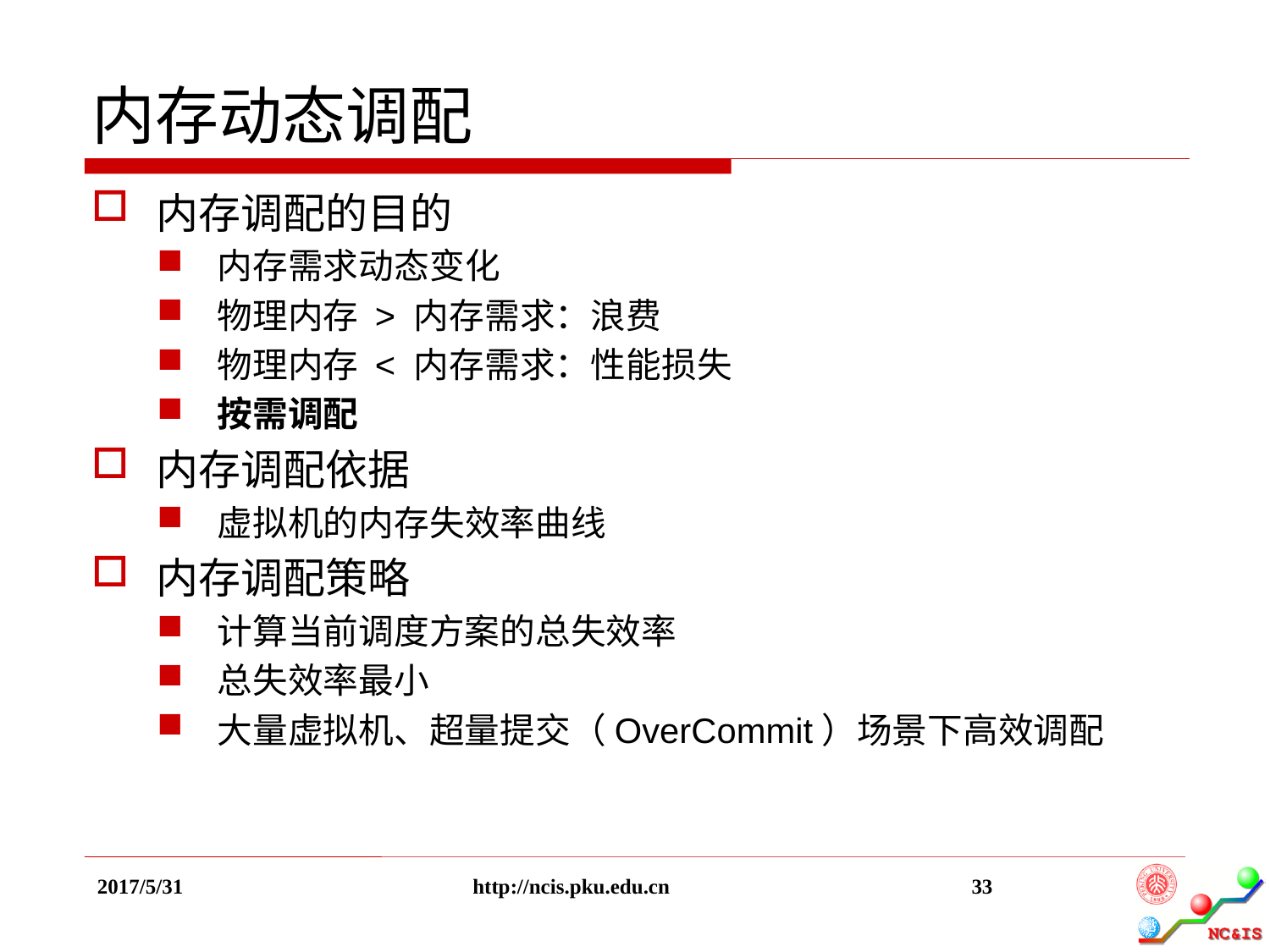

内存动态调配
内存调配的目的
内存需求动态变化
物理内存 > 内存需求：浪费
物理内存 < 内存需求：性能损失
按需调配
内存调配依据
虚拟机的内存失效率曲线
内存调配策略
计算当前调度方案的总失效率
总失效率最小
大量虚拟机、超量提交（OverCommit）场景下高效调配

2017/5/31
http://ncis.pku.edu.cn
33